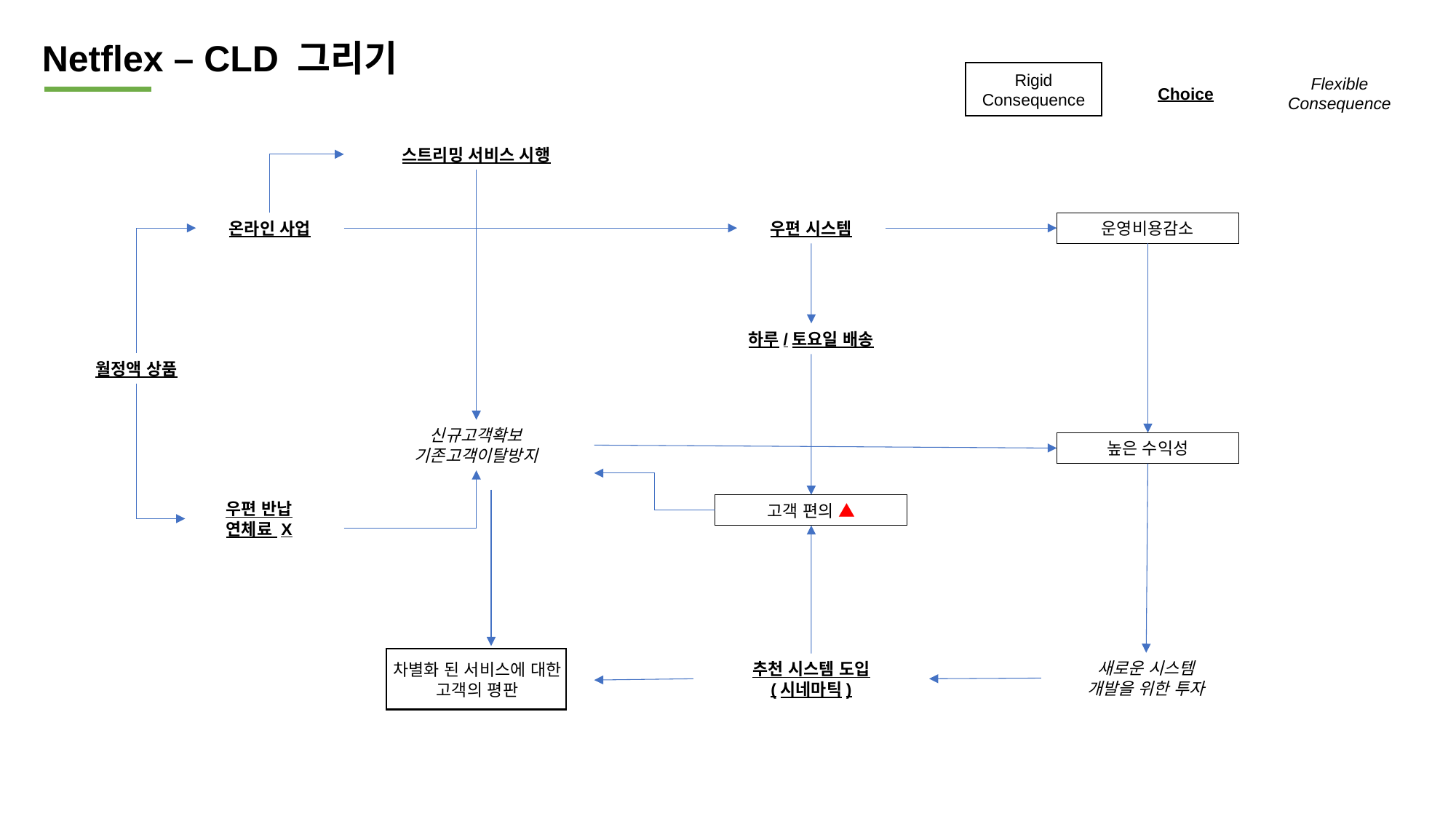

Netflex – CLD 그리기
Rigid
Consequence
Choice
Flexible
Consequence
스트리밍 서비스 시행
온라인 사업
우편 시스템
운영비용감소
하루/토요일 배송
월정액 상품
신규고객확보
기존고객이탈방지
높은 수익성
우편 반납
연체료 X
고객 편의 ▲

차별화 된 서비스에 대한
고객의 평판
새로운 시스템
개발을 위한 투자
추천 시스템 도입
(시네마틱)